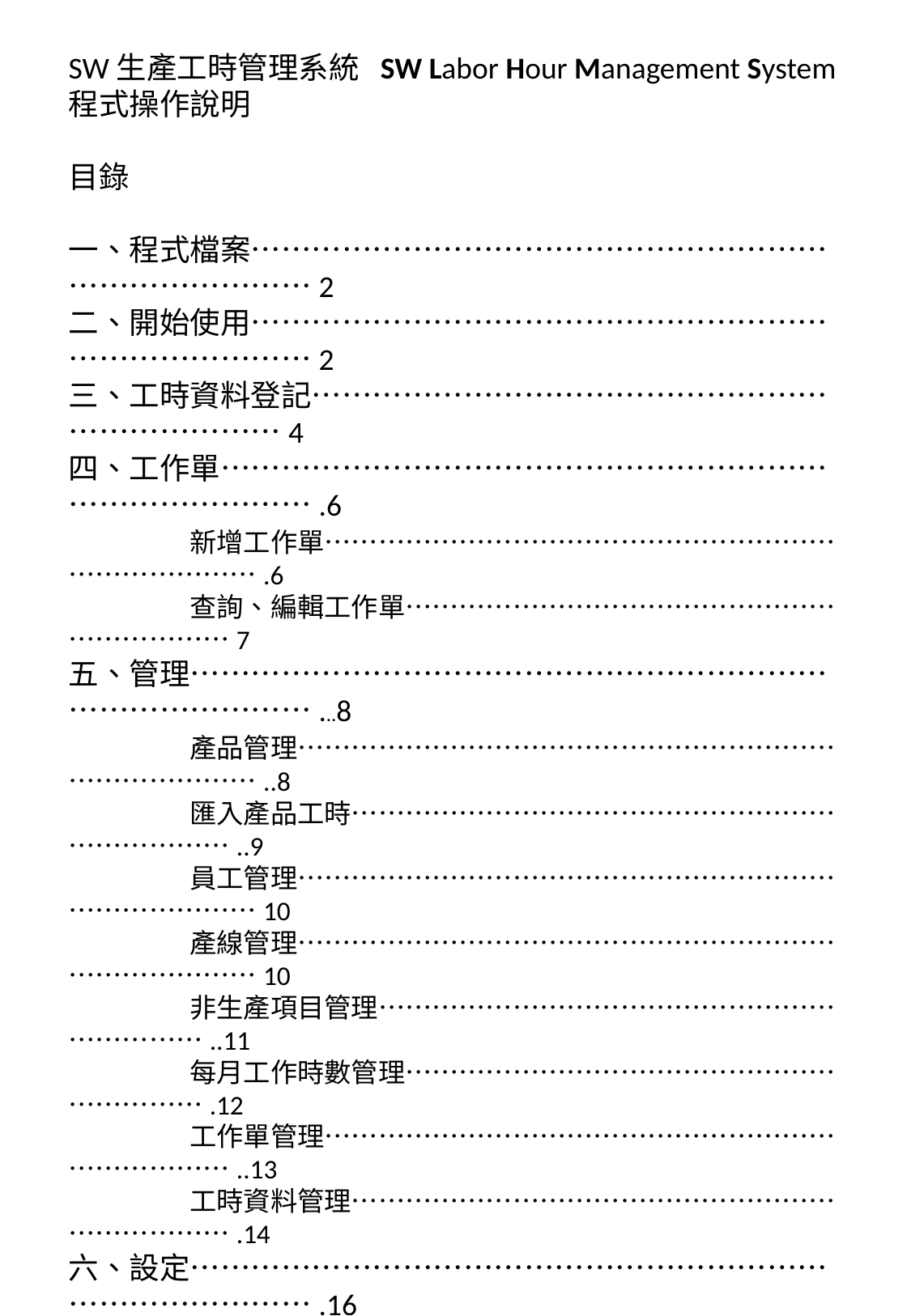

SW生產工時管理系統  SW Labor Hour Management System
程式操作說明

目錄

一、程式檔案………………………………………………………………………2
二、開始使用………………………………………………………………………2
三、工時資料登記………………………………………………………………4
四、工作單………………………………………………………………………….6
	新增工作單…………………………………………………………………….6
	查詢、編輯工作單…………………………………………………………7
五、管理……………………………………………………………………………...8
	產品管理………………………………………………………………………..8
	匯入產品工時………………………………………………………………..9
	員工管理………………………………………………………………………10
	產線管理………………………………………………………………………10
	非生產項目管理…………………………………………………………..11
	每月工作時數管理……………………………………………………….12
	工作單管理…………………………………………………………………..13
	工時資料管理……………………………………………………………….14
六、設定…………………………………………………………………………….16
七、輸出報表…………………………………………………………………….17
八、透過網路上的芳鄰使用……………………………………………..18